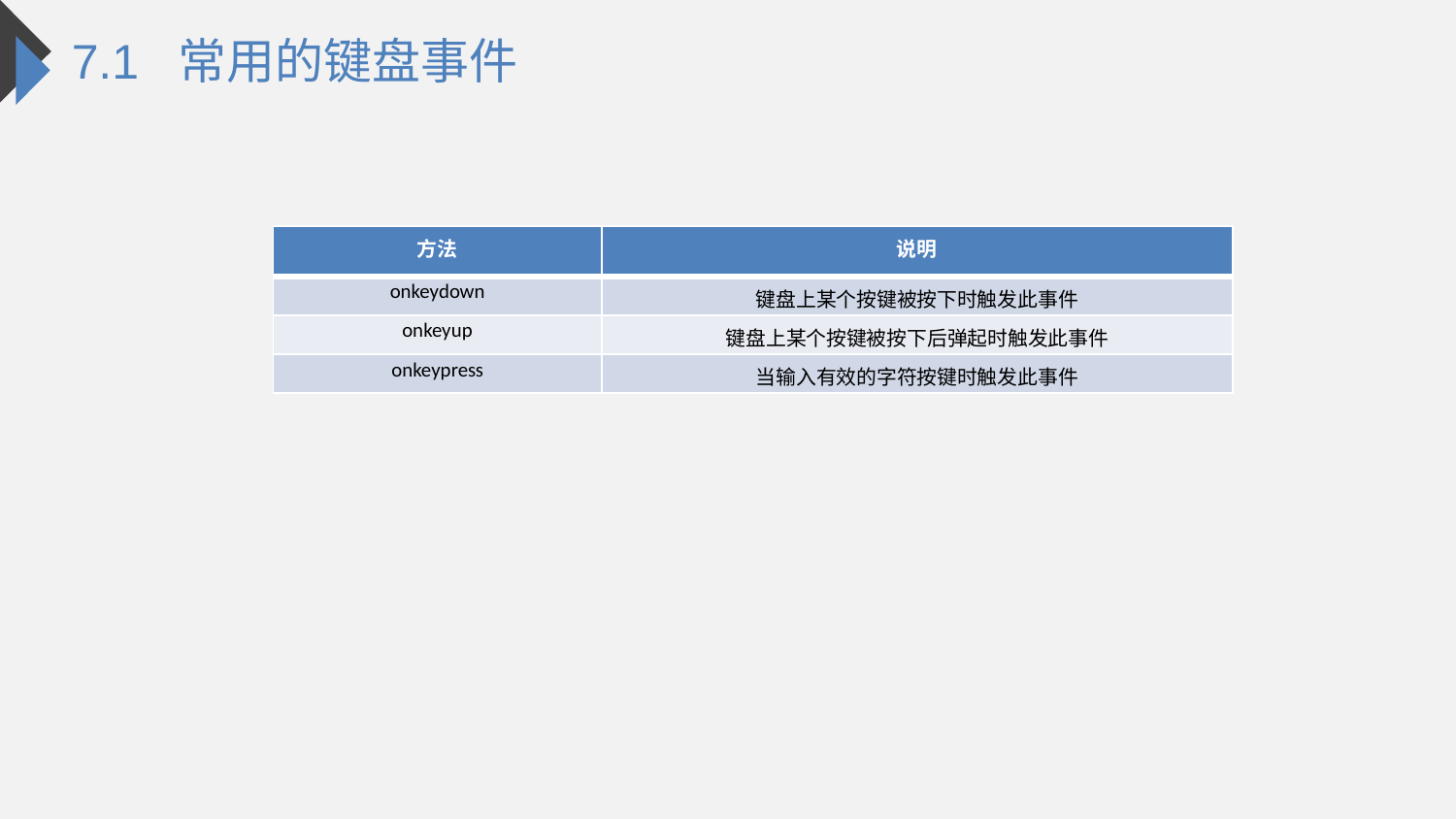

7.1  常用的键盘事件

| 方法 | 说明 |
| --- | --- |
| onkeydown | 键盘上某个按键被按下时触发此事件 |
| onkeyup | 键盘上某个按键被按下后弹起时触发此事件 |
| onkeypress | 当输入有效的字符按键时触发此事件 |